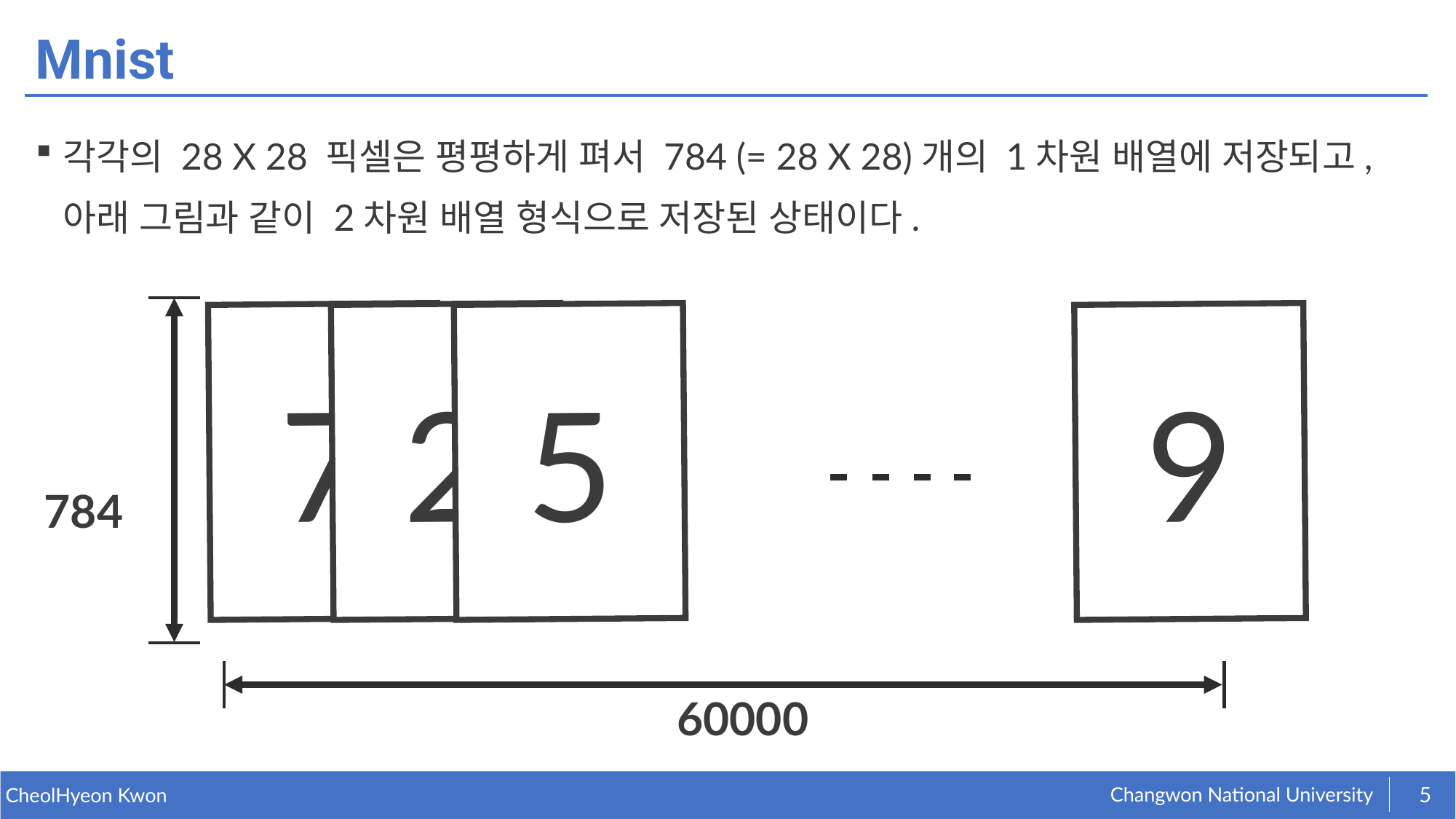

# Mnist
각각의 28 X 28 픽셀은 평평하게 펴서 784 (= 28 X 28)개의 1차원 배열에 저장되고, 아래 그림과 같이 2차원 배열 형식으로 저장된 상태이다.
7
2
5
9
784
60000
5